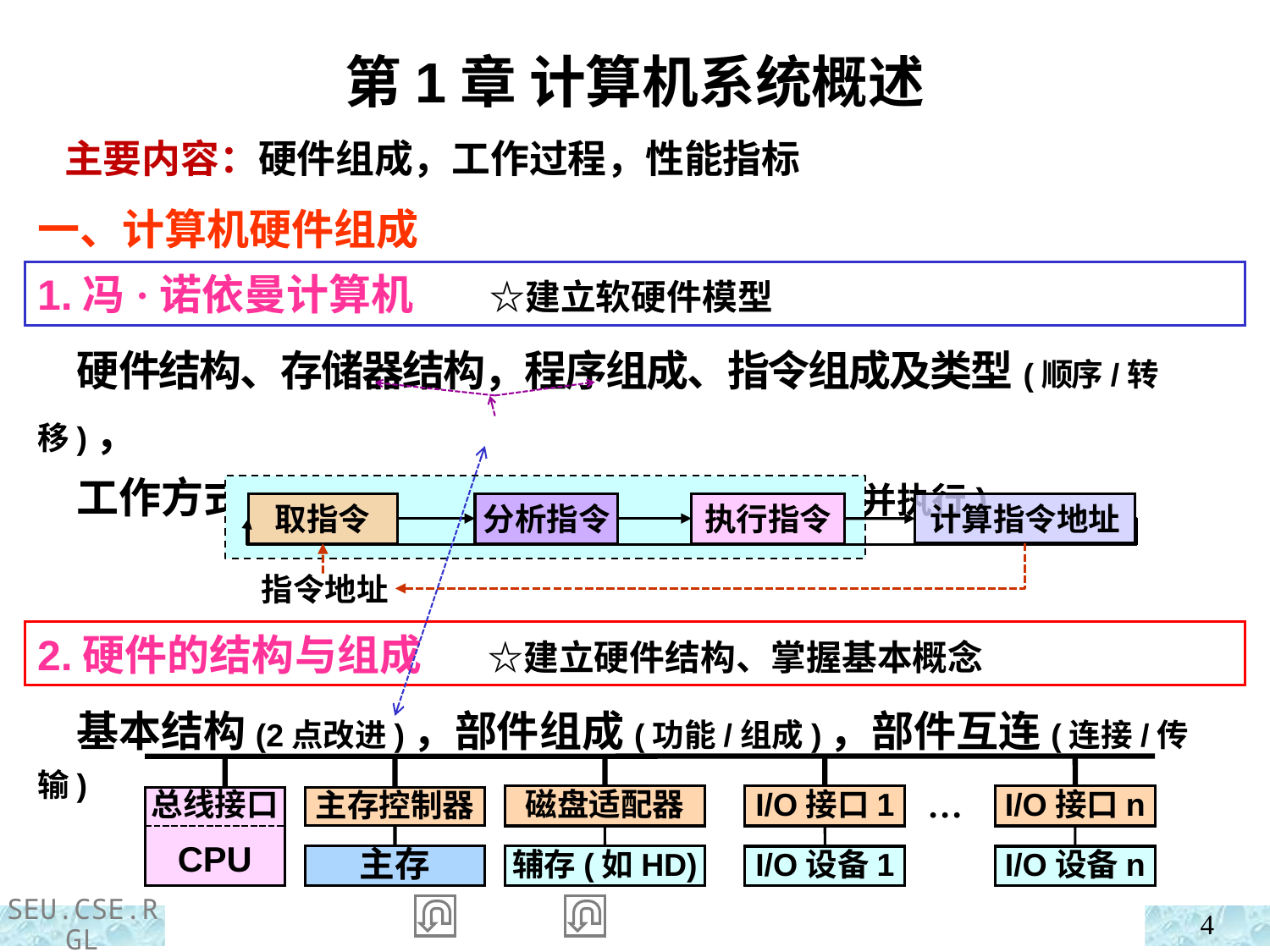

第1章 计算机系统概述
  主要内容：硬件组成，工作过程，性能指标
一、计算机硬件组成
1.冯·诺依曼计算机        ☆建立软硬件模型
   硬件结构、存储器结构，程序组成、指令组成及类型(顺序/转移)，
   工作方式(预先存放到MEM、自动/逐条取指令并执行)

取指令
分析指令
执行指令
计算指令地址

指令地址
2.硬件的结构与组成       ☆建立硬件结构、掌握基本概念
   基本结构(2点改进)，部件组成(功能/组成)，部件互连(连接/传输)

总线接口
磁盘适配器
I/O接口1
…
I/O接口n

CPU
主存控制器

主存
辅存(如HD)
I/O设备1
I/O设备n

4